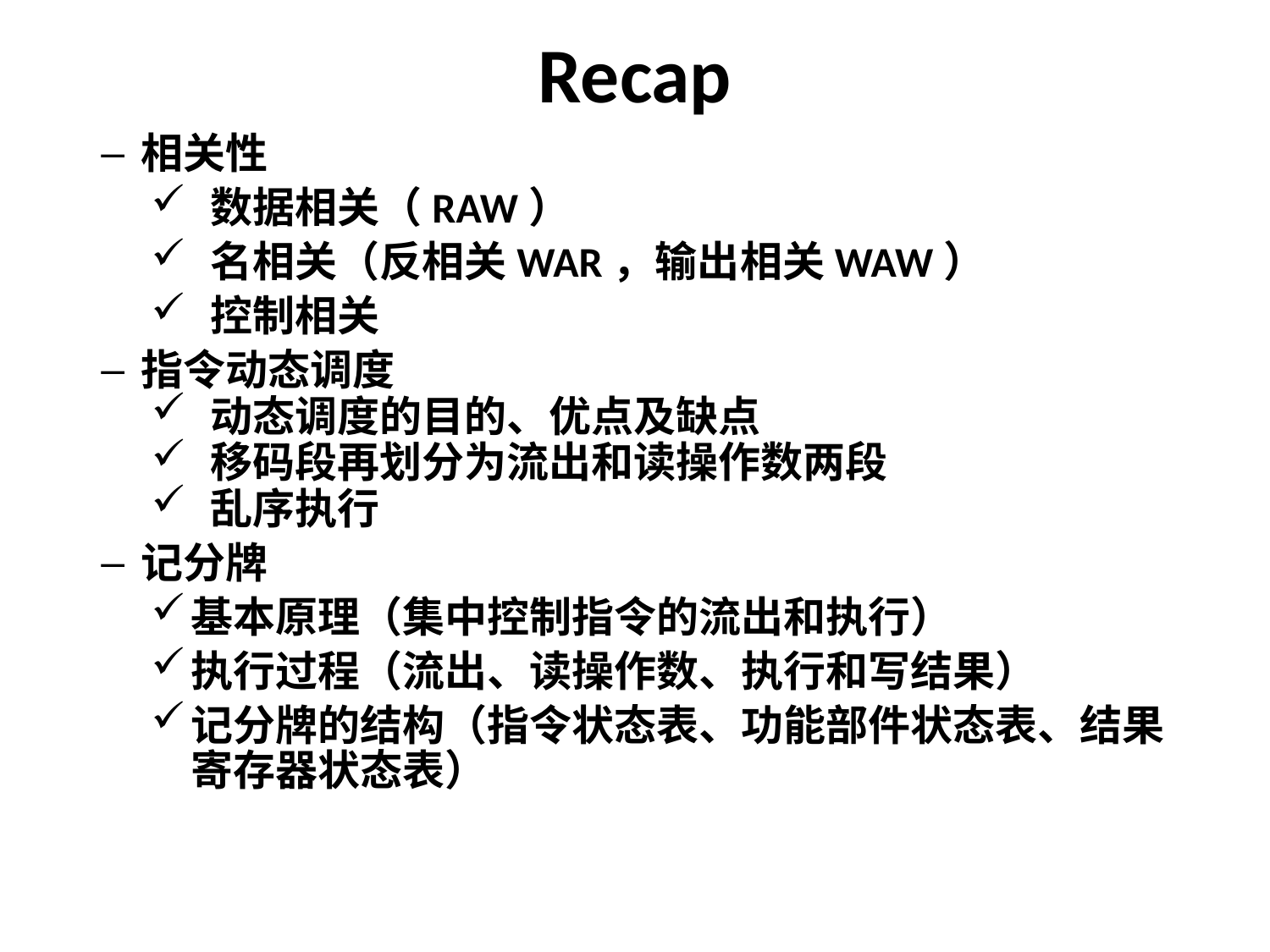

# Recap
相关性
 数据相关（RAW）
 名相关（反相关WAR，输出相关WAW）
 控制相关
指令动态调度
 动态调度的目的、优点及缺点
 移码段再划分为流出和读操作数两段
 乱序执行
记分牌
基本原理（集中控制指令的流出和执行）
执行过程（流出、读操作数、执行和写结果）
记分牌的结构（指令状态表、功能部件状态表、结果寄存器状态表）